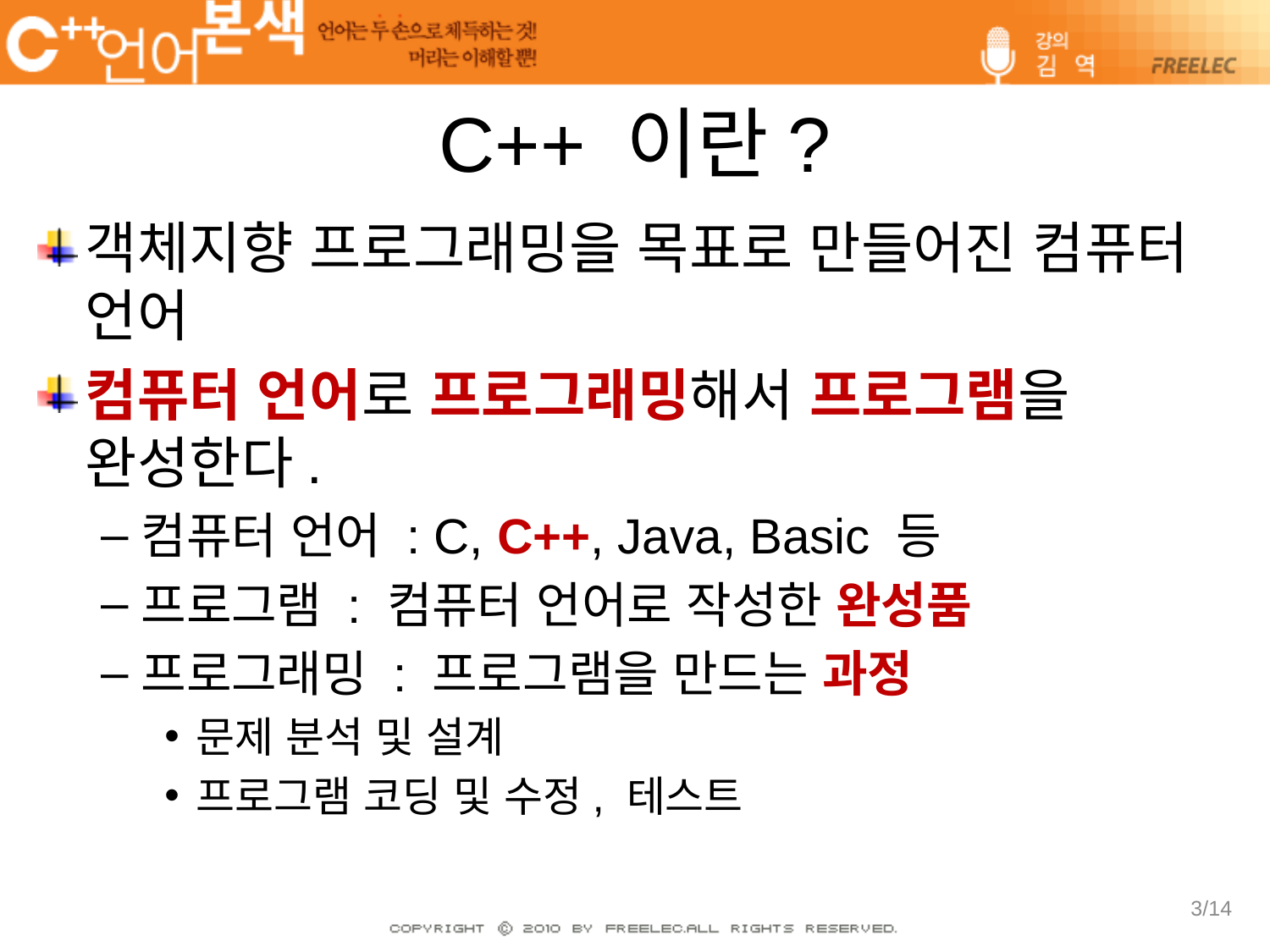

# C++ 이란?
객체지향 프로그래밍을 목표로 만들어진 컴퓨터 언어
컴퓨터 언어로 프로그래밍해서 프로그램을 완성한다.
컴퓨터 언어 : C, C++, Java, Basic 등
프로그램 : 컴퓨터 언어로 작성한 완성품
프로그래밍 : 프로그램을 만드는 과정
문제 분석 및 설계
프로그램 코딩 및 수정, 테스트
3/14